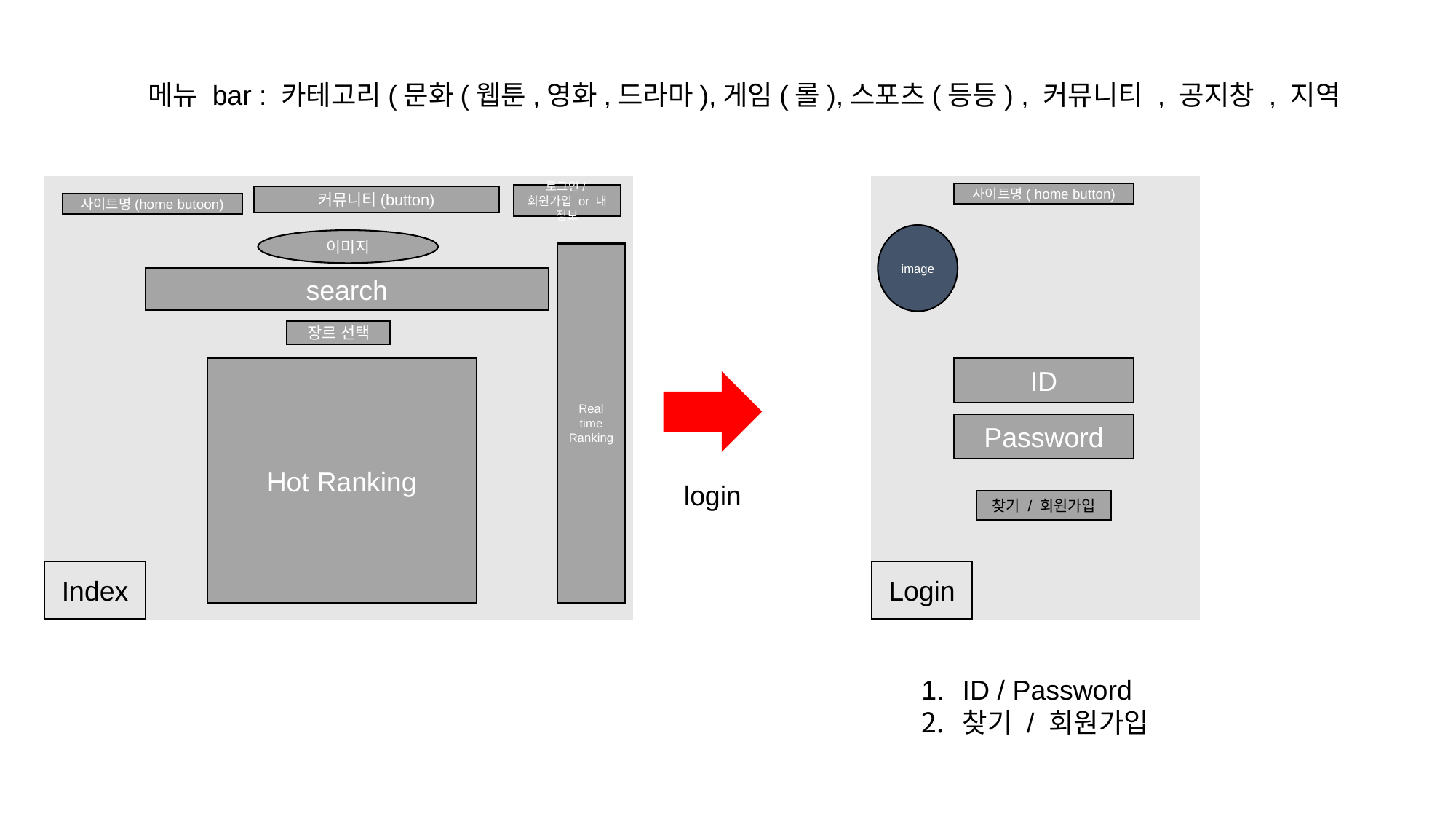

메뉴 bar : 카테고리(문화(웹툰,영화,드라마),게임(롤),스포츠(등등) , 커뮤니티 , 공지창 , 지역

사이트명( home button)
로그인/회원가입 or 내 정보
커뮤니티(button)
사이트명(home butoon)
image
이미지
Real time Ranking
search
장르 선택
Hot Ranking
ID

Password
login
찾기 / 회원가입
Login
Index
ID / Password
찾기 / 회원가입